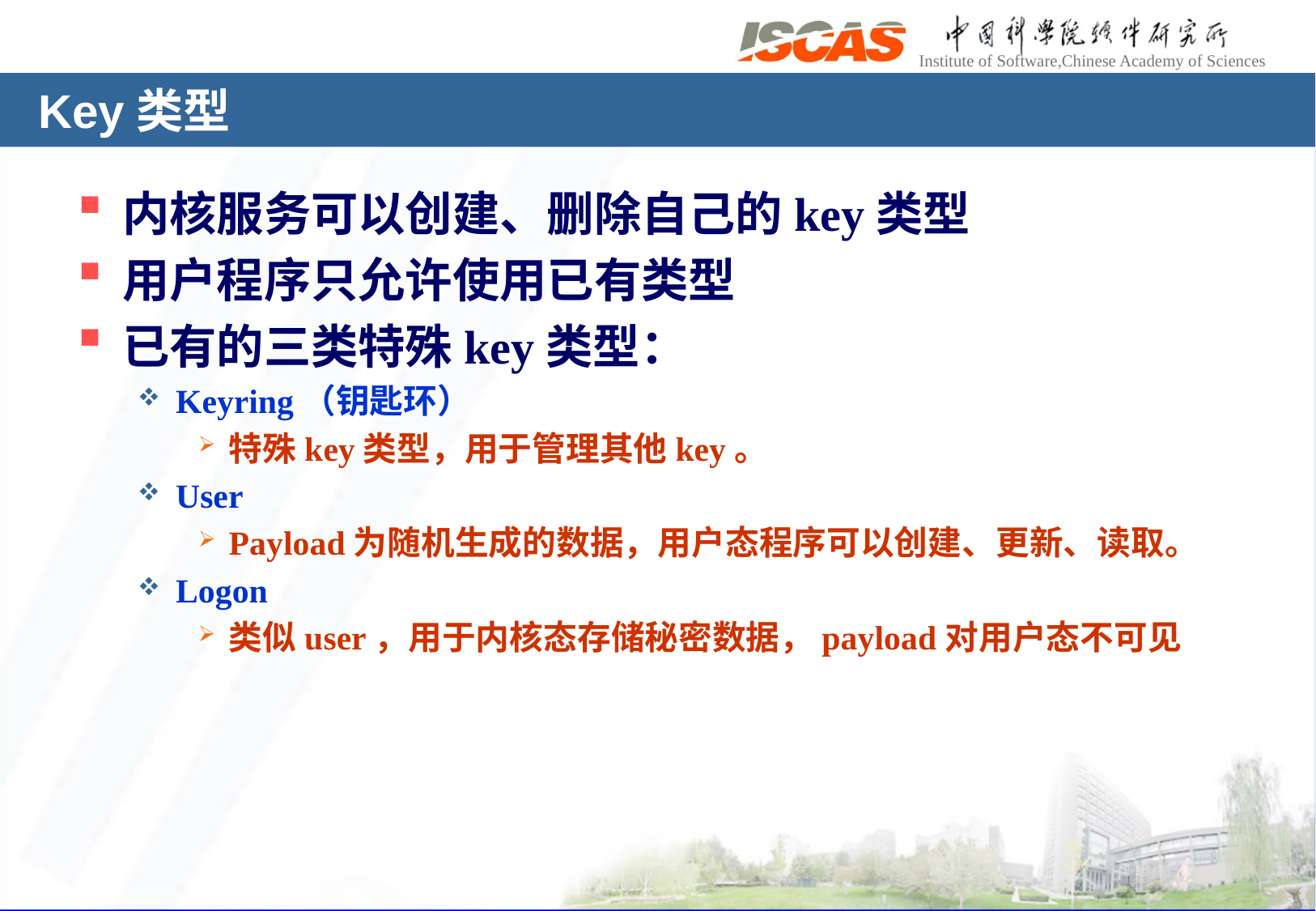

# Key类型
内核服务可以创建、删除自己的key类型
用户程序只允许使用已有类型
已有的三类特殊key类型：
Keyring（钥匙环）
特殊key类型，用于管理其他key。
User
Payload为随机生成的数据，用户态程序可以创建、更新、读取。
Logon
类似user，用于内核态存储秘密数据，payload对用户态不可见